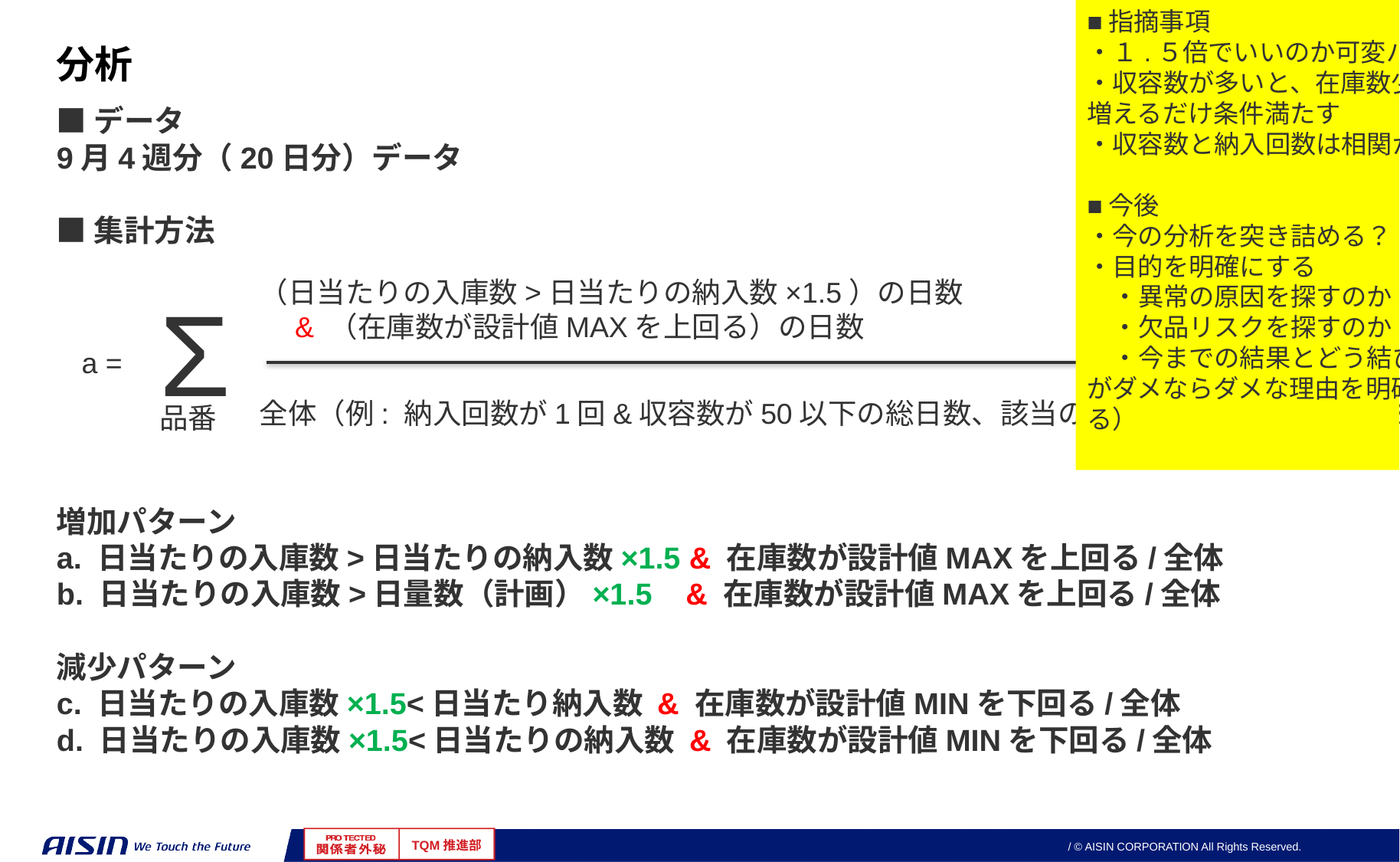

■指摘事項
・１.５倍でいいのか可変パラメータにすべき？
・収容数が多いと、在庫数少ないので、２→３で１個増えるだけ条件満たす
・収容数と納入回数は相関がある

■今後
・今の分析を突き詰める？
・目的を明確にする
　・異常の原因を探すのか
　・欠品リスクを探すのか
　・今までの結果とどう結びつくのか（今までの分析がダメならダメな理由を明確にして方向性を相談する）

分析
■データ
9月4週分（20日分）データ

■集計方法

増加パターン
a. 日当たりの入庫数>日当たりの納入数×1.5 & 在庫数が設計値MAXを上回る/全体
b. 日当たりの入庫数>日量数（計画）×1.5    & 在庫数が設計値MAXを上回る/全体

減少パターン
c. 日当たりの入庫数×1.5<日当たり納入数 & 在庫数が設計値MINを下回る/全体
d. 日当たりの入庫数×1.5<日当たりの納入数 & 在庫数が設計値MINを下回る/全体

（日当たりの入庫数>日当たりの納入数×1.5）の日数
　& （在庫数が設計値MAXを上回る）の日数
Σ
a =
全体（例: 納入回数が1回&収容数が50以下の総日数、該当の品番が10個の時は10×20日=200）
品番